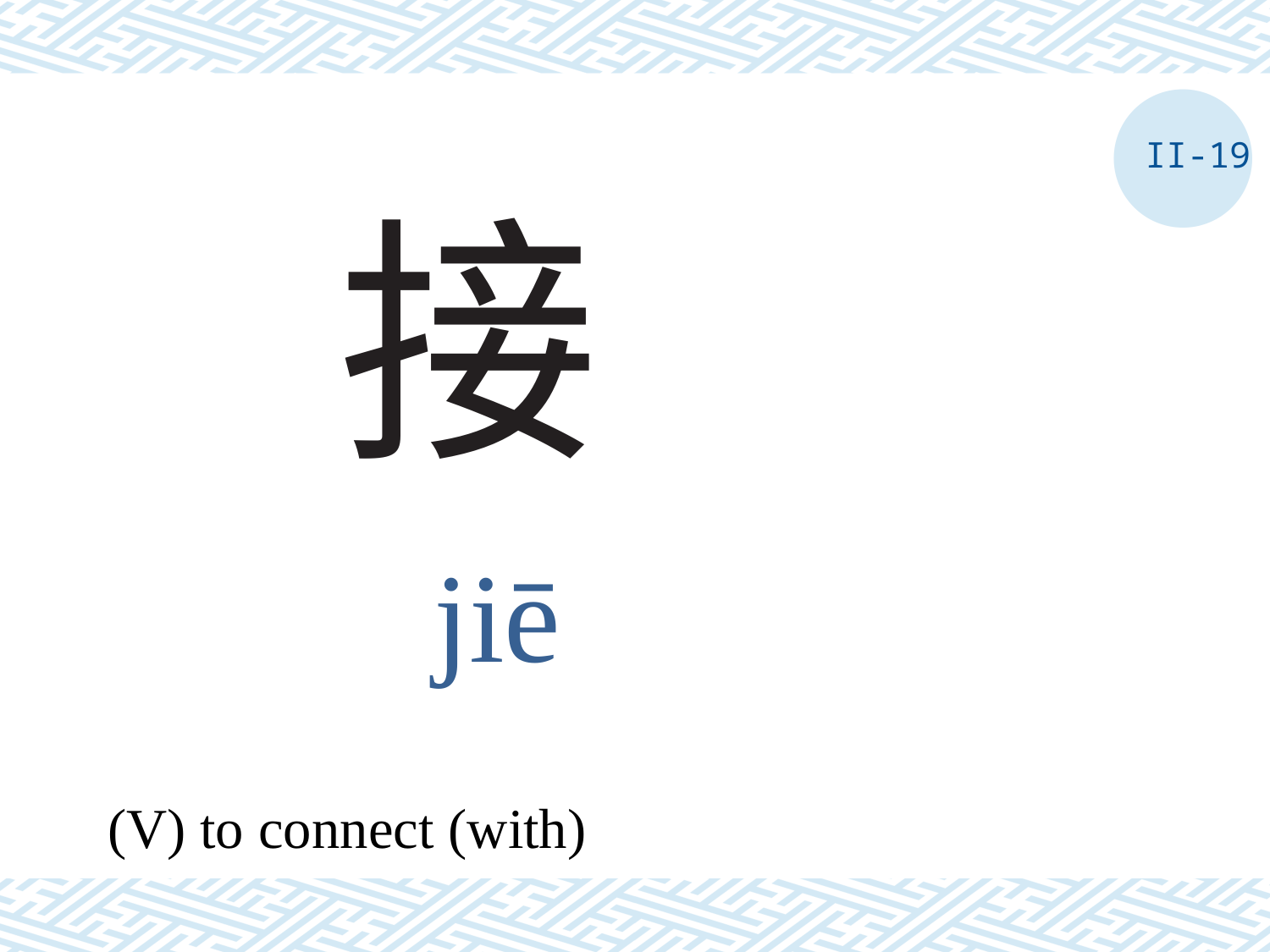

II-19

# 接
jiē
(V) to connect (with)